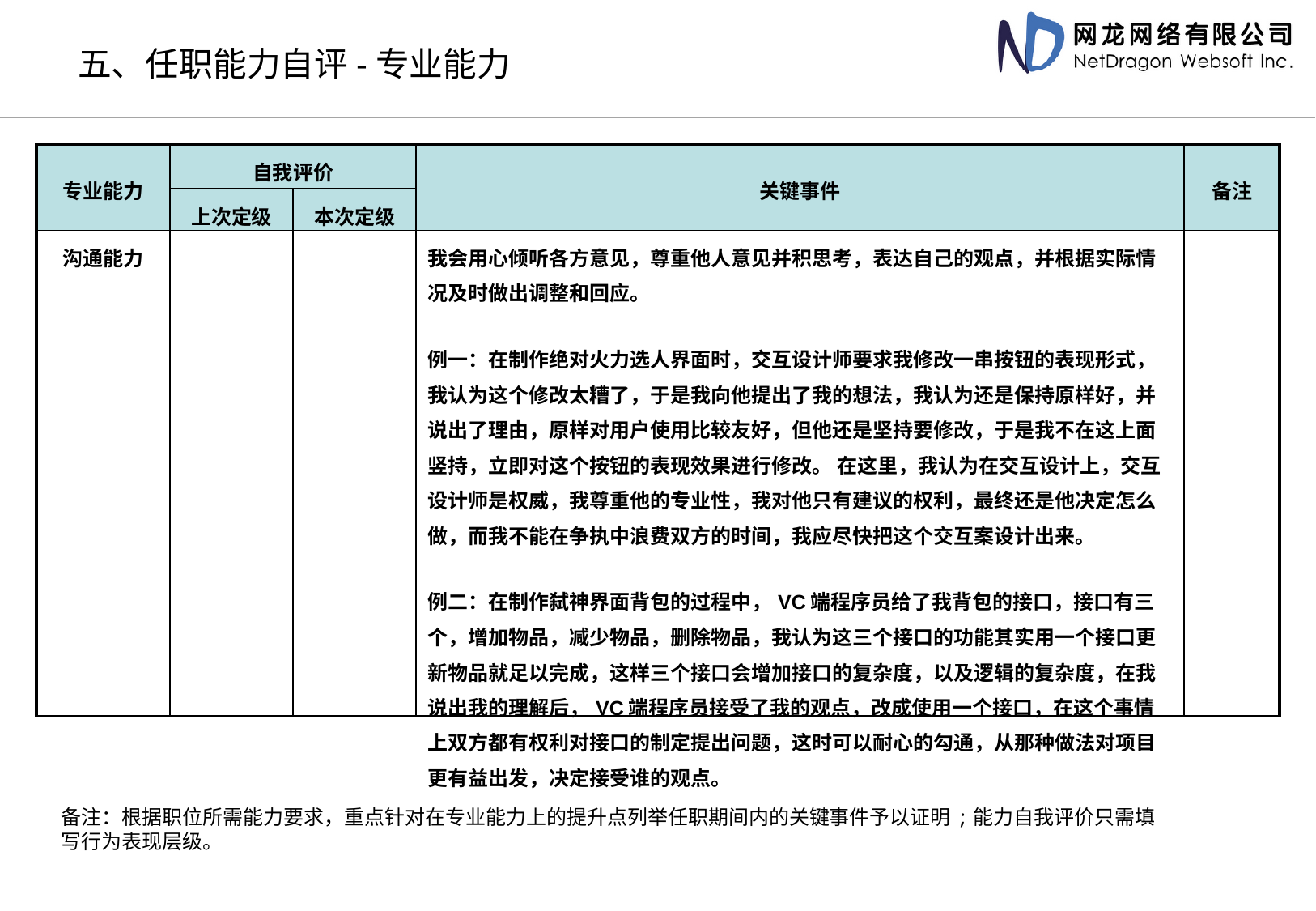

# 五、任职能力自评-专业能力
| 专业能力 | 自我评价 |  | 关键事件 | 备注 |
| --- | --- | --- | --- | --- |
|  | 上次定级 | 本次定级 |  |  |
| 沟通能力 |  |  | 我会用心倾听各方意见，尊重他人意见并积思考，表达自己的观点，并根据实际情况及时做出调整和回应。 例一：在制作绝对火力选人界面时，交互设计师要求我修改一串按钮的表现形式，我认为这个修改太糟了，于是我向他提出了我的想法，我认为还是保持原样好，并说出了理由，原样对用户使用比较友好，但他还是坚持要修改，于是我不在这上面竖持，立即对这个按钮的表现效果进行修改。 在这里，我认为在交互设计上，交互设计师是权威，我尊重他的专业性，我对他只有建议的权利，最终还是他决定怎么做，而我不能在争执中浪费双方的时间，我应尽快把这个交互案设计出来。 例二：在制作弑神界面背包的过程中，VC端程序员给了我背包的接口，接口有三个，增加物品，减少物品，删除物品，我认为这三个接口的功能其实用一个接口更新物品就足以完成，这样三个接口会增加接口的复杂度，以及逻辑的复杂度，在我说出我的理解后，VC端程序员接受了我的观点，改成使用一个接口，在这个事情上双方都有权利对接口的制定提出问题，这时可以耐心的勾通，从那种做法对项目更有益出发，决定接受谁的观点。 |  |
备注：根据职位所需能力要求，重点针对在专业能力上的提升点列举任职期间内的关键事件予以证明;能力自我评价只需填写行为表现层级。